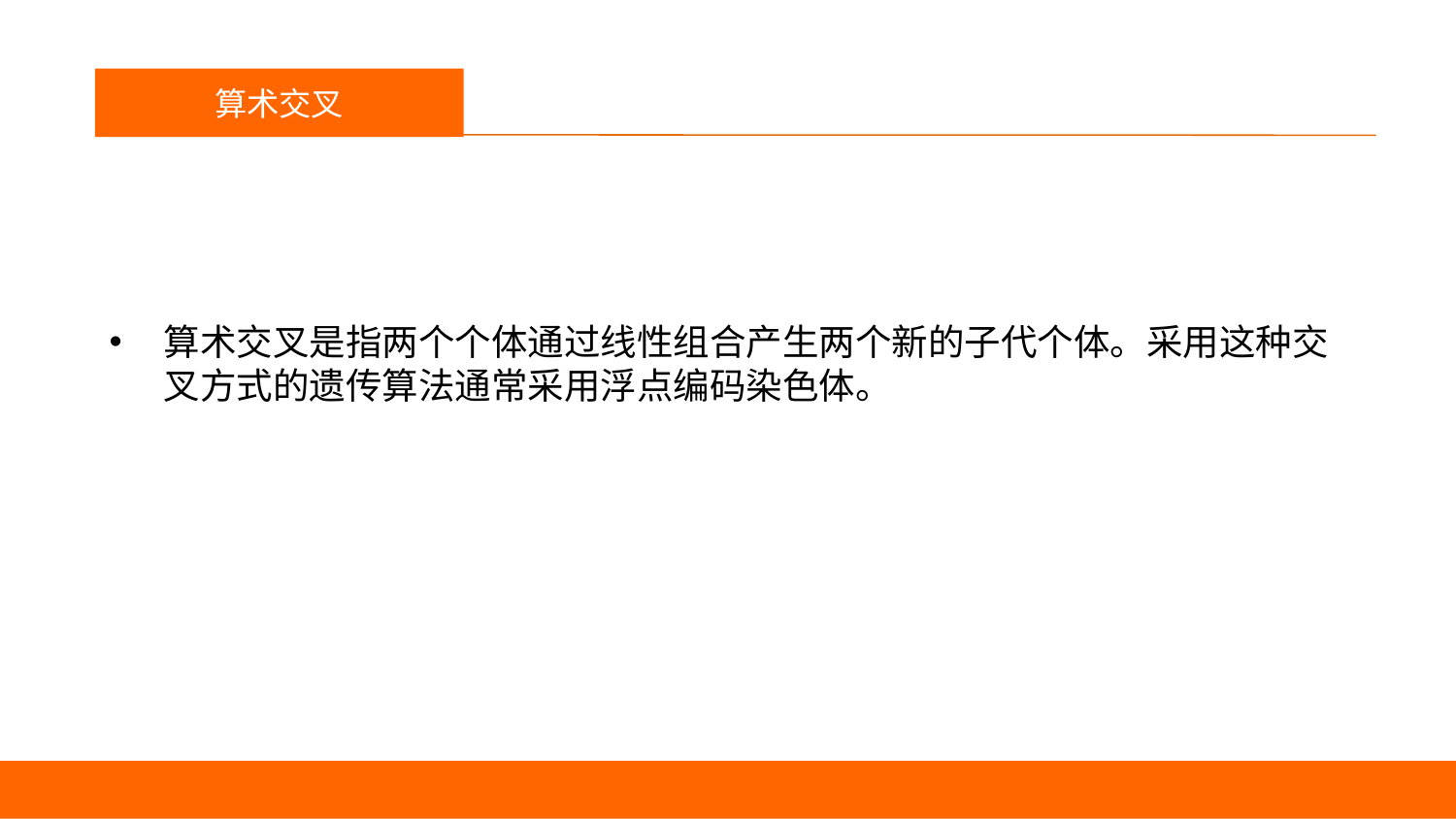

议程
算术交叉

算术交叉是指两个个体通过线性组合产生两个新的子代个体。采用这种交叉方式的遗传算法通常采用浮点编码染色体。